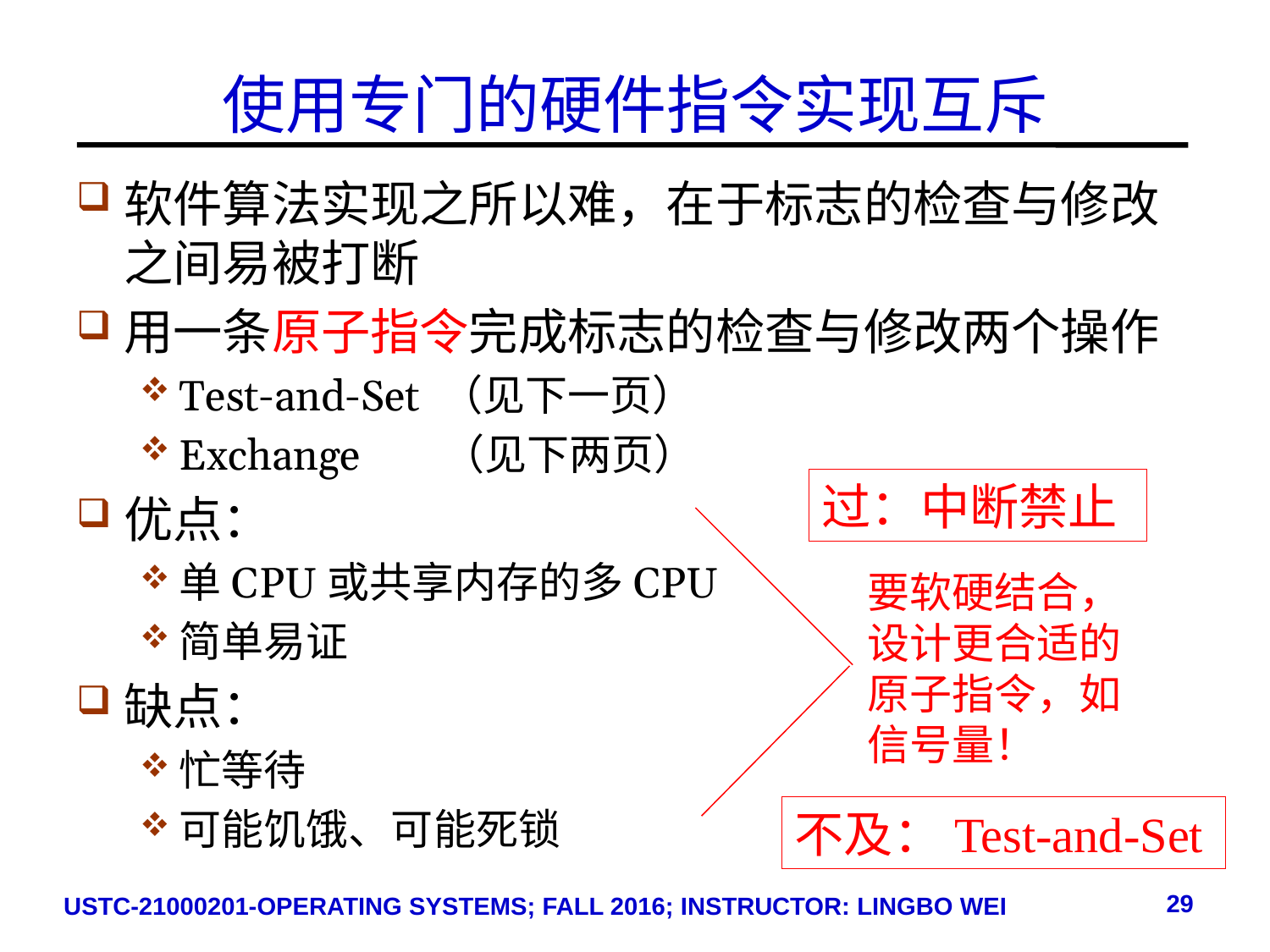

# 使用专门的硬件指令实现互斥
软件算法实现之所以难，在于标志的检查与修改之间易被打断
用一条原子指令完成标志的检查与修改两个操作
Test-and-Set （见下一页）
Exchange       （见下两页）
优点：
单CPU或共享内存的多CPU
简单易证
缺点：
忙等待
可能饥饿、可能死锁
过：中断禁止
要软硬结合，设计更合适的原子指令，如信号量！
不及：Test-and-Set
29
USTC-21000201-OPERATING SYSTEMS; FALL 2016; INSTRUCTOR: LINGBO WEI